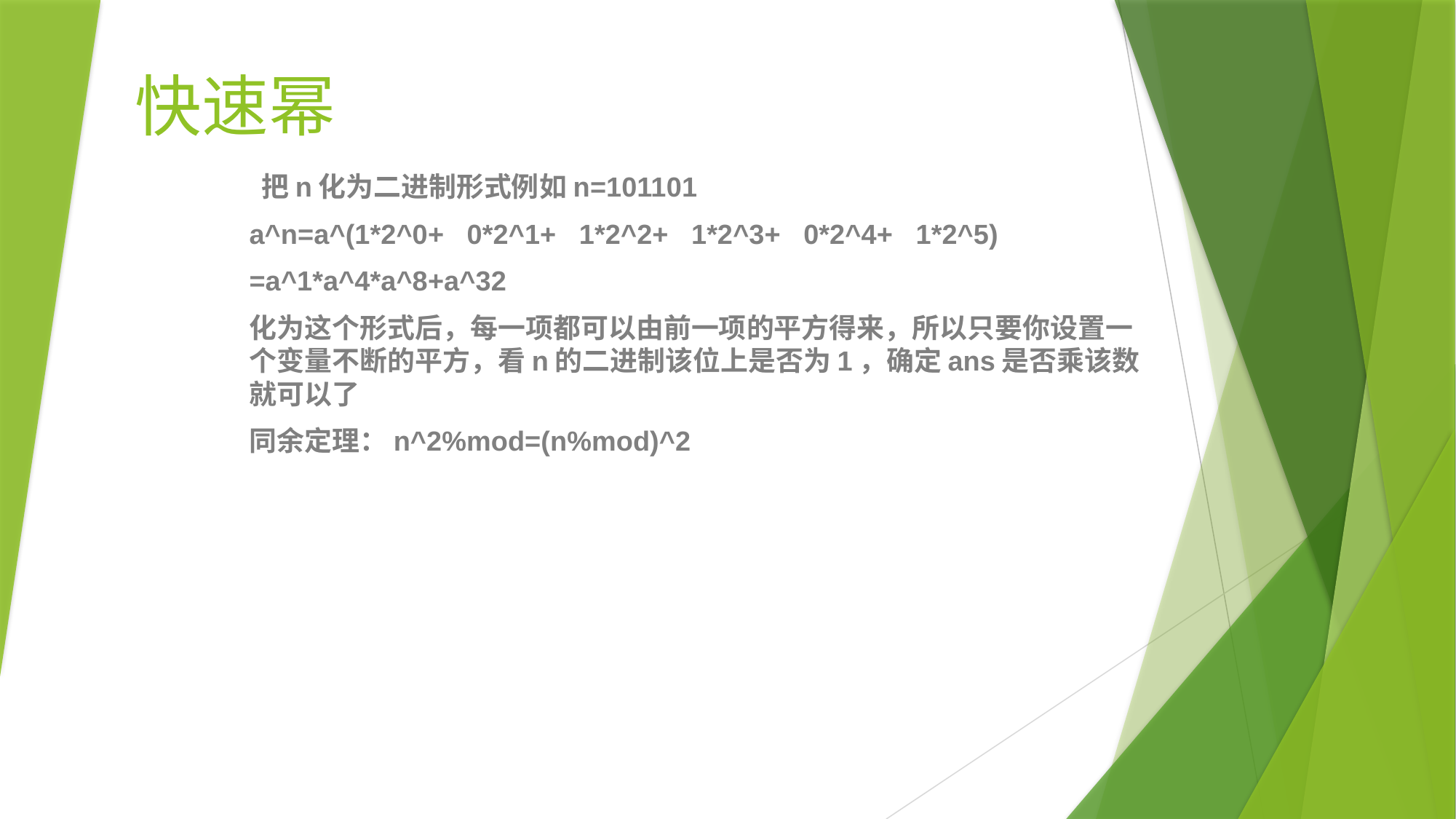

# 快速幂
 把n化为二进制形式例如n=101101
a^n=a^(1*2^0+   0*2^1+   1*2^2+   1*2^3+   0*2^4+   1*2^5)
=a^1*a^4*a^8+a^32
化为这个形式后，每一项都可以由前一项的平方得来，所以只要你设置一个变量不断的平方，看n的二进制该位上是否为1，确定ans是否乘该数就可以了
同余定理：n^2%mod=(n%mod)^2